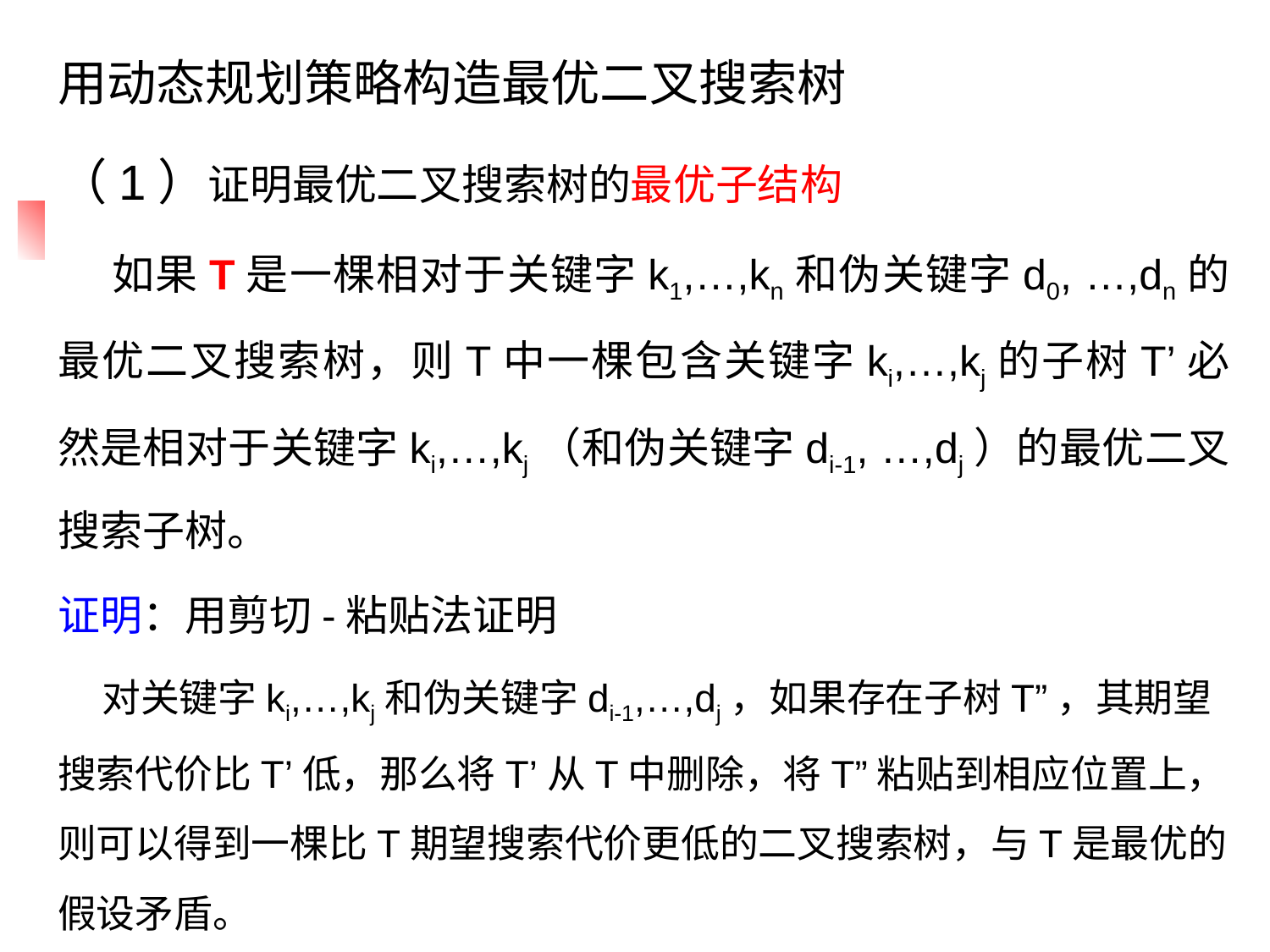

用动态规划策略构造最优二叉搜索树
（1）证明最优二叉搜索树的最优子结构
    如果T是一棵相对于关键字k1,…,kn和伪关键字d0, …,dn的最优二叉搜索树，则T中一棵包含关键字ki,…,kj的子树T’必然是相对于关键字ki,…,kj（和伪关键字di-1, …,dj）的最优二叉搜索子树。
证明：用剪切-粘贴法证明
    对关键字ki,…,kj和伪关键字di-1,…,dj，如果存在子树T”，其期望搜索代价比T’低，那么将T’从T中删除，将T”粘贴到相应位置上，则可以得到一棵比T期望搜索代价更低的二叉搜索树，与T是最优的假设矛盾。